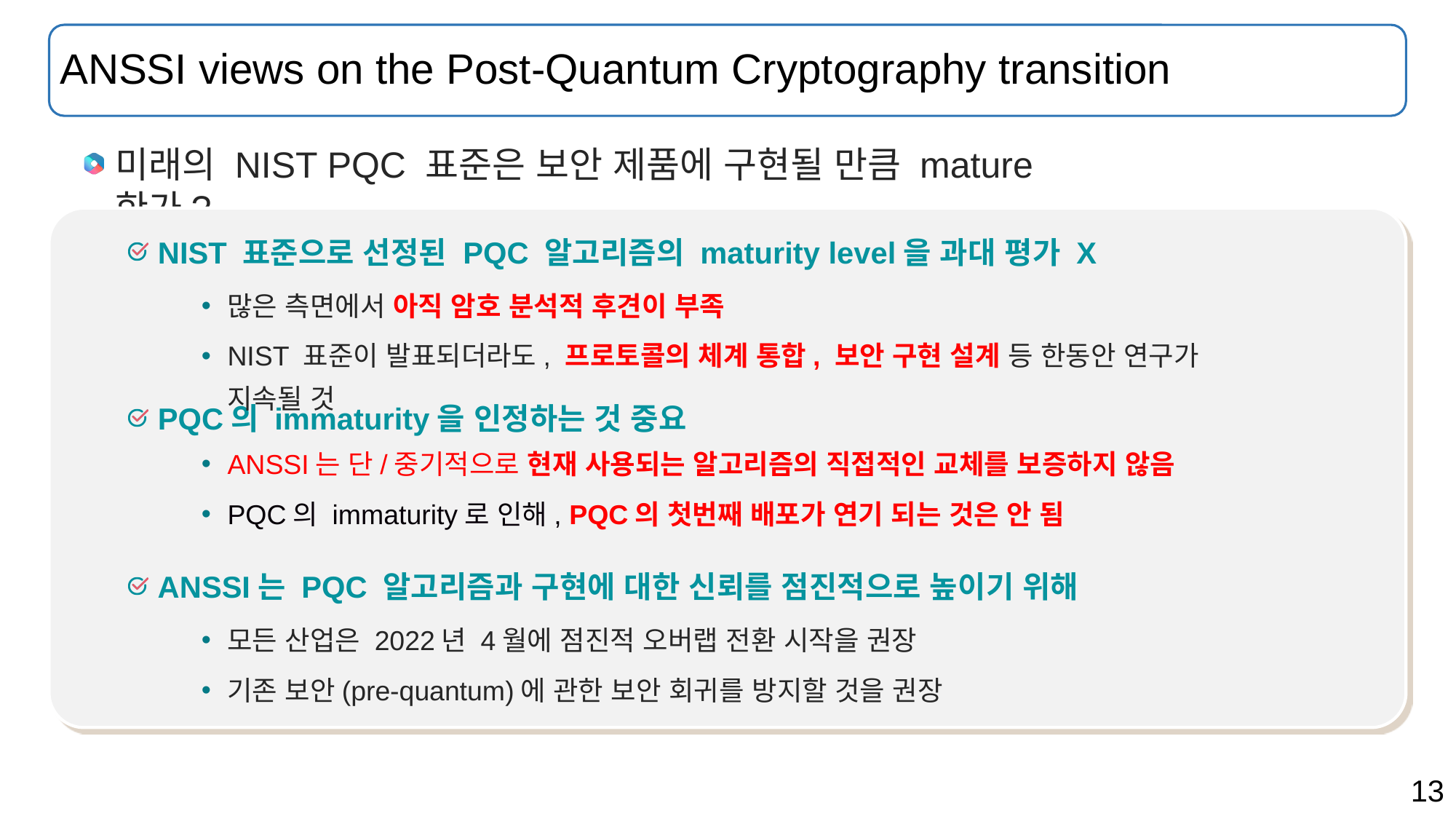

# ANSSI views on the Post-Quantum Cryptography transition
미래의 NIST PQC 표준은 보안 제품에 구현될 만큼 mature한가?

NIST 표준으로 선정된 PQC 알고리즘의 maturity level을 과대 평가 X
많은 측면에서 아직 암호 분석적 후견이 부족
NIST 표준이 발표되더라도, 프로토콜의 체계 통합, 보안 구현 설계 등 한동안 연구가 지속될 것
PQC의 immaturity을 인정하는 것 중요
ANSSI는 단/중기적으로 현재 사용되는 알고리즘의 직접적인 교체를 보증하지 않음
PQC의 immaturity로 인해, PQC의 첫번째 배포가 연기 되는 것은 안 됨
ANSSI는 PQC 알고리즘과 구현에 대한 신뢰를 점진적으로 높이기 위해
모든 산업은 2022년 4월에 점진적 오버랩 전환 시작을 권장
기존 보안(pre-quantum)에 관한 보안 회귀를 방지할 것을 권장